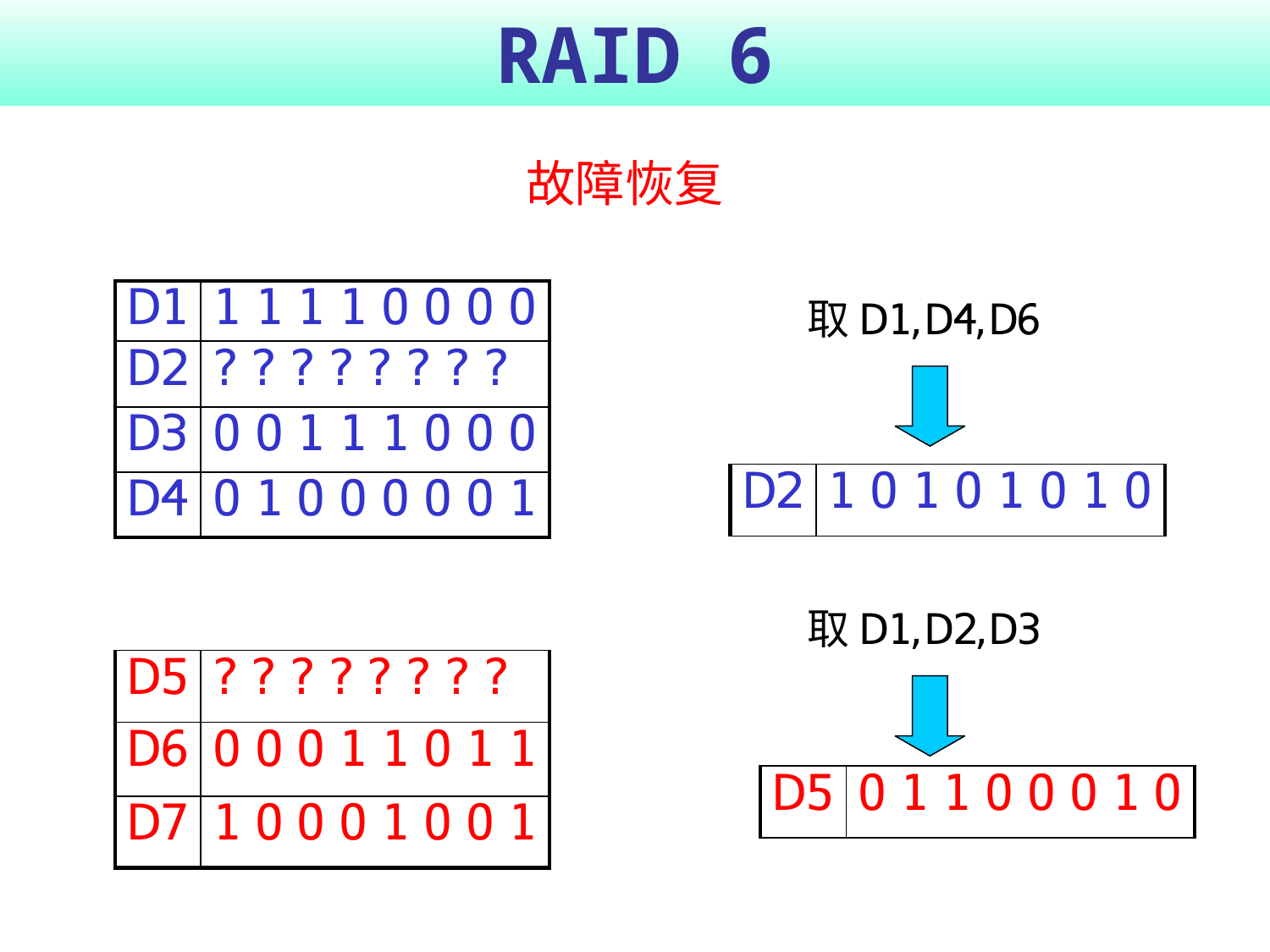

# RAID 6
故障恢复
| D1 | 1 1 1 1 0 0 0 0 |
| --- | --- |
| D2 | ? ? ? ? ? ? ? ? |
| D3 | 0 0 1 1 1 0 0 0 |
| D4 | 0 1 0 0 0 0 0 1 |
取D1,D4,D6

| D2 | 1 0 1 0 1 0 1 0 |
| --- | --- |
取D1,D2,D3
| D5 | ? ? ? ? ? ? ? ? |
| --- | --- |
| D6 | 0 0 0 1 1 0 1 1 |
| D7 | 1 0 0 0 1 0 0 1 |

| D5 | 0 1 1 0 0 0 1 0 |
| --- | --- |